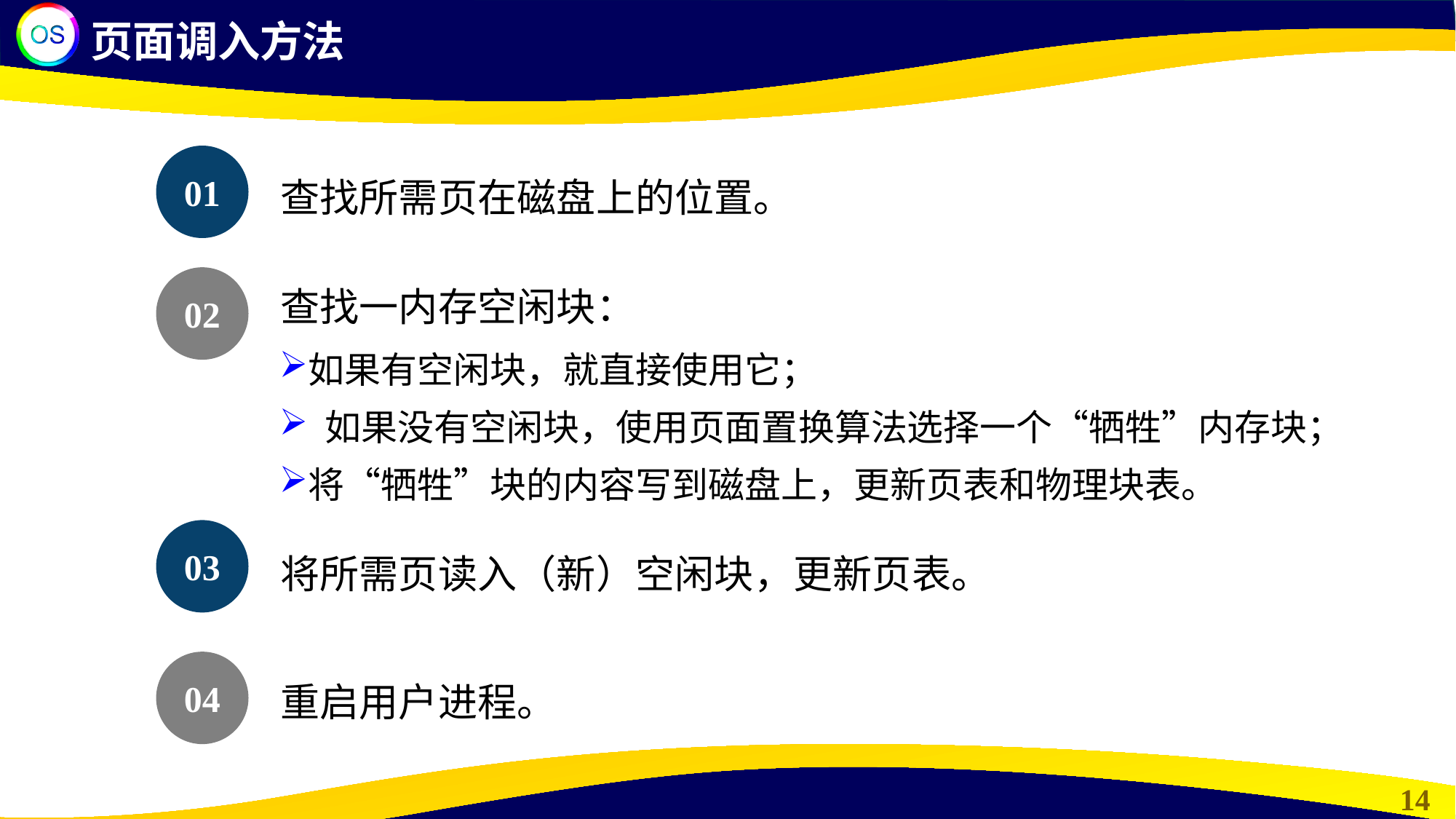

页面调入方法
01
查找所需页在磁盘上的位置。
02
查找一内存空闲块：
如果有空闲块，就直接使用它；
 如果没有空闲块，使用页面置换算法选择一个“牺牲”内存块；
将“牺牲”块的内容写到磁盘上，更新页表和物理块表。
03
将所需页读入（新）空闲块，更新页表。
04
重启用户进程。